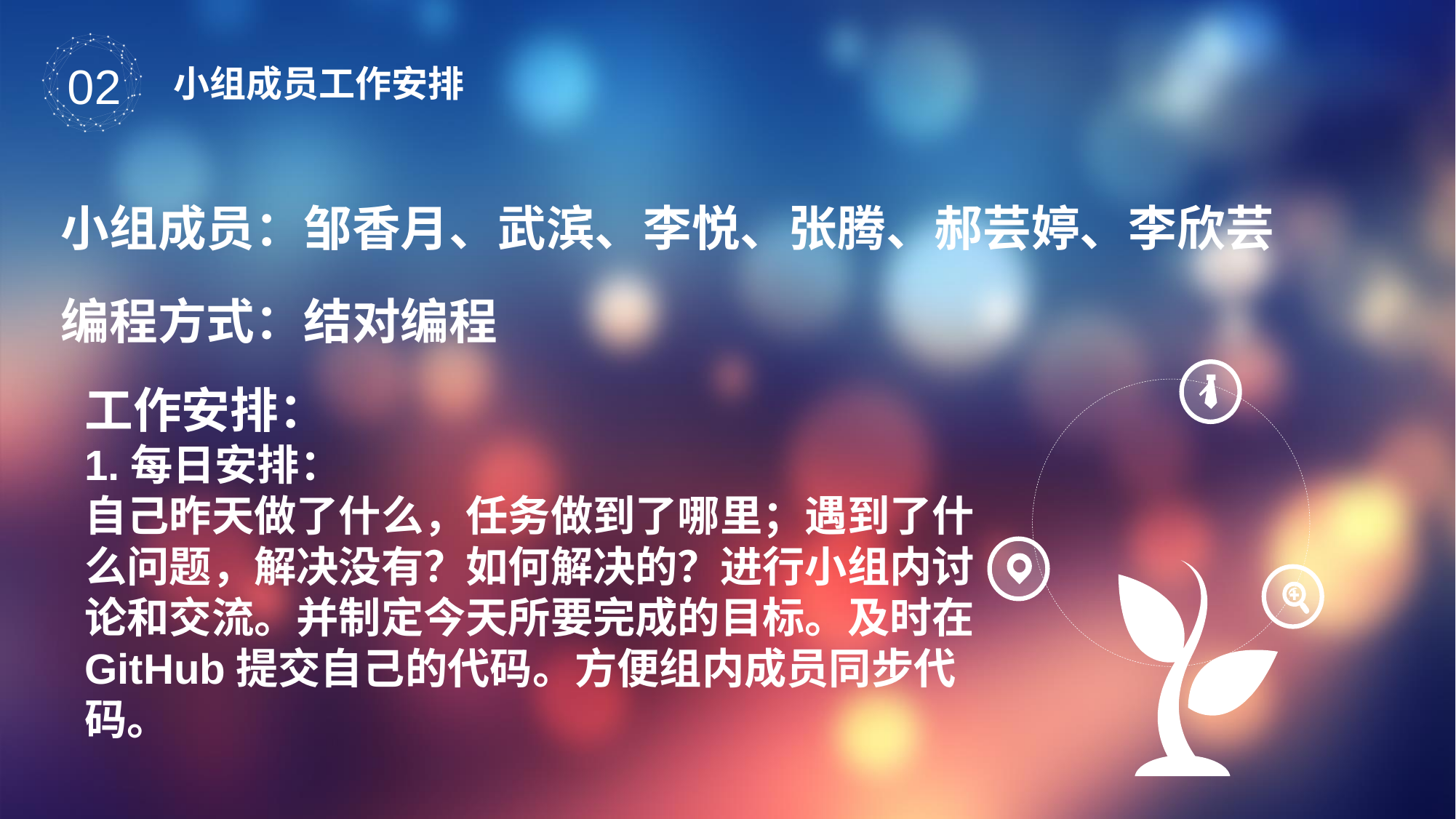

02
小组成员工作安排
  小组成员：邹香月、武滨、李悦、张腾、郝芸婷、李欣芸
# 编程方式：结对编程

工作安排：
1.每日安排：
自己昨天做了什么，任务做到了哪里；遇到了什么问题，解决没有？如何解决的？进行小组内讨论和交流。并制定今天所要完成的目标。及时在GitHub提交自己的代码。方便组内成员同步代码。